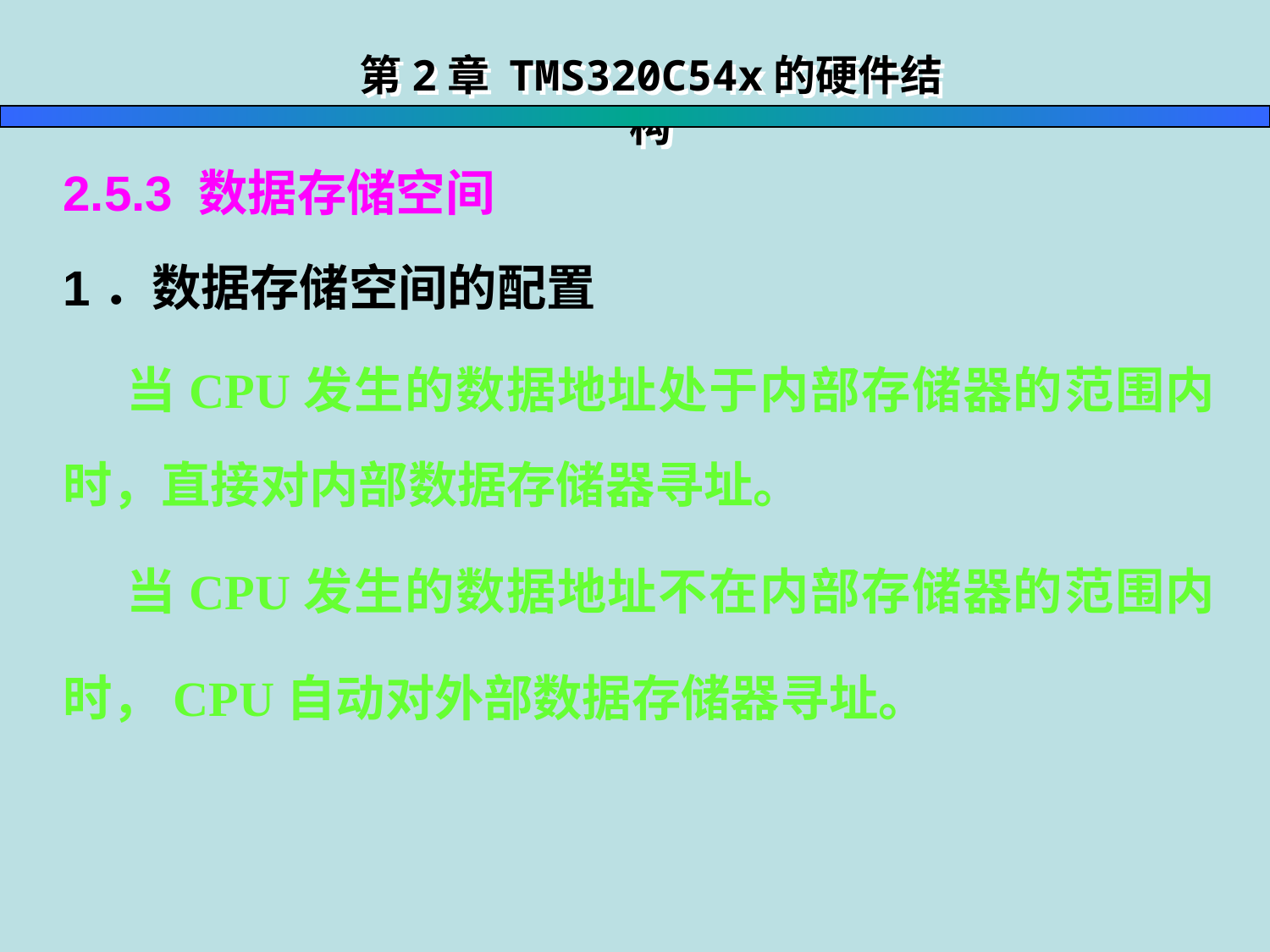

第2章 TMS320C54x的硬件结构

2.5.3 数据存储空间
1．数据存储空间的配置
    当CPU发生的数据地址处于内部存储器的范围内时，直接对内部数据存储器寻址。
    当CPU发生的数据地址不在内部存储器的范围内时，CPU自动对外部数据存储器寻址。
95